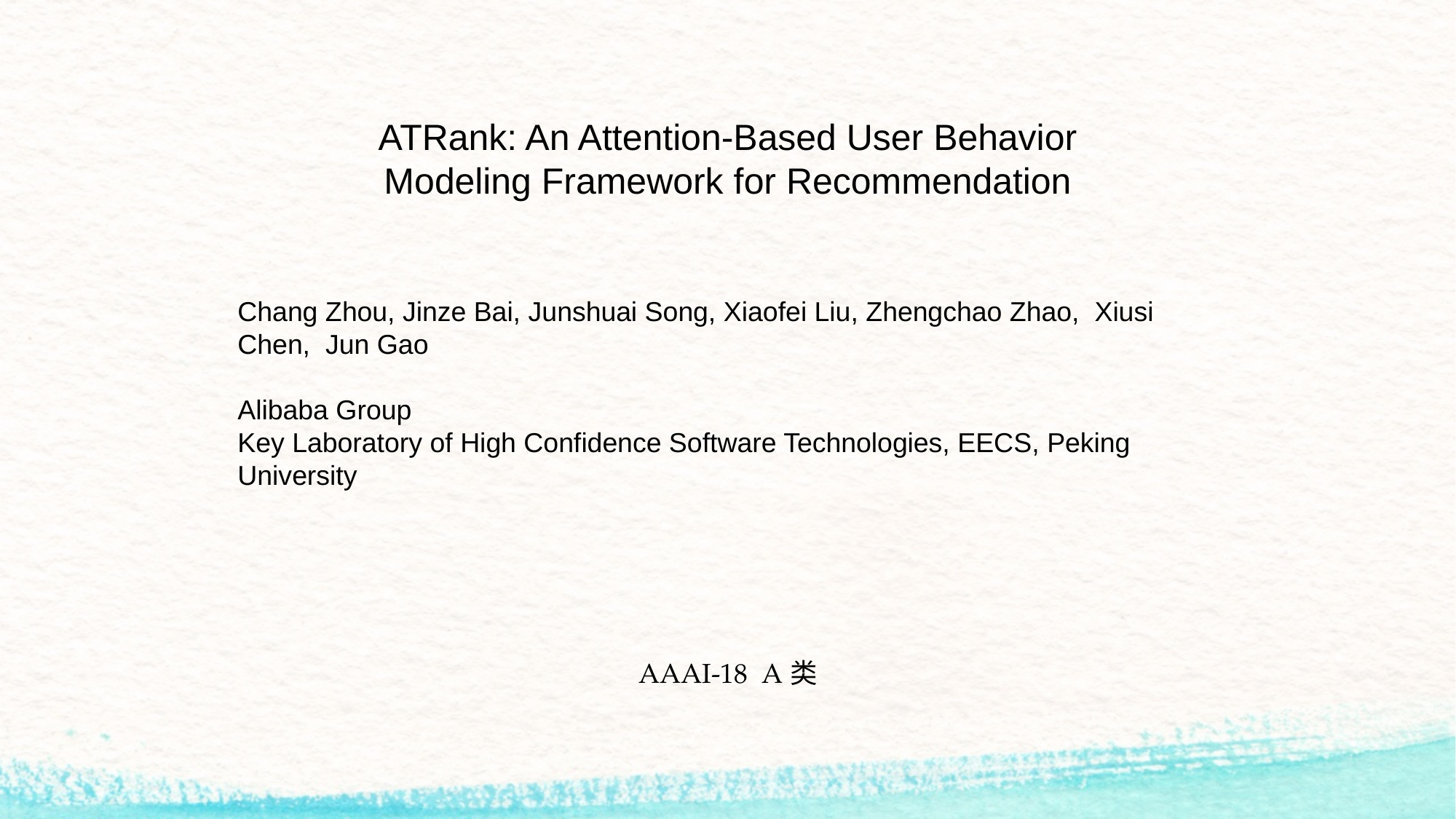

ATRank: An Attention-Based User Behavior Modeling Framework for Recommendation
Chang Zhou, Jinze Bai, Junshuai Song, Xiaofei Liu, Zhengchao Zhao,  Xiusi Chen,  Jun Gao

Alibaba Group
Key Laboratory of High Confidence Software Technologies, EECS, Peking University
AAAI-18  A类